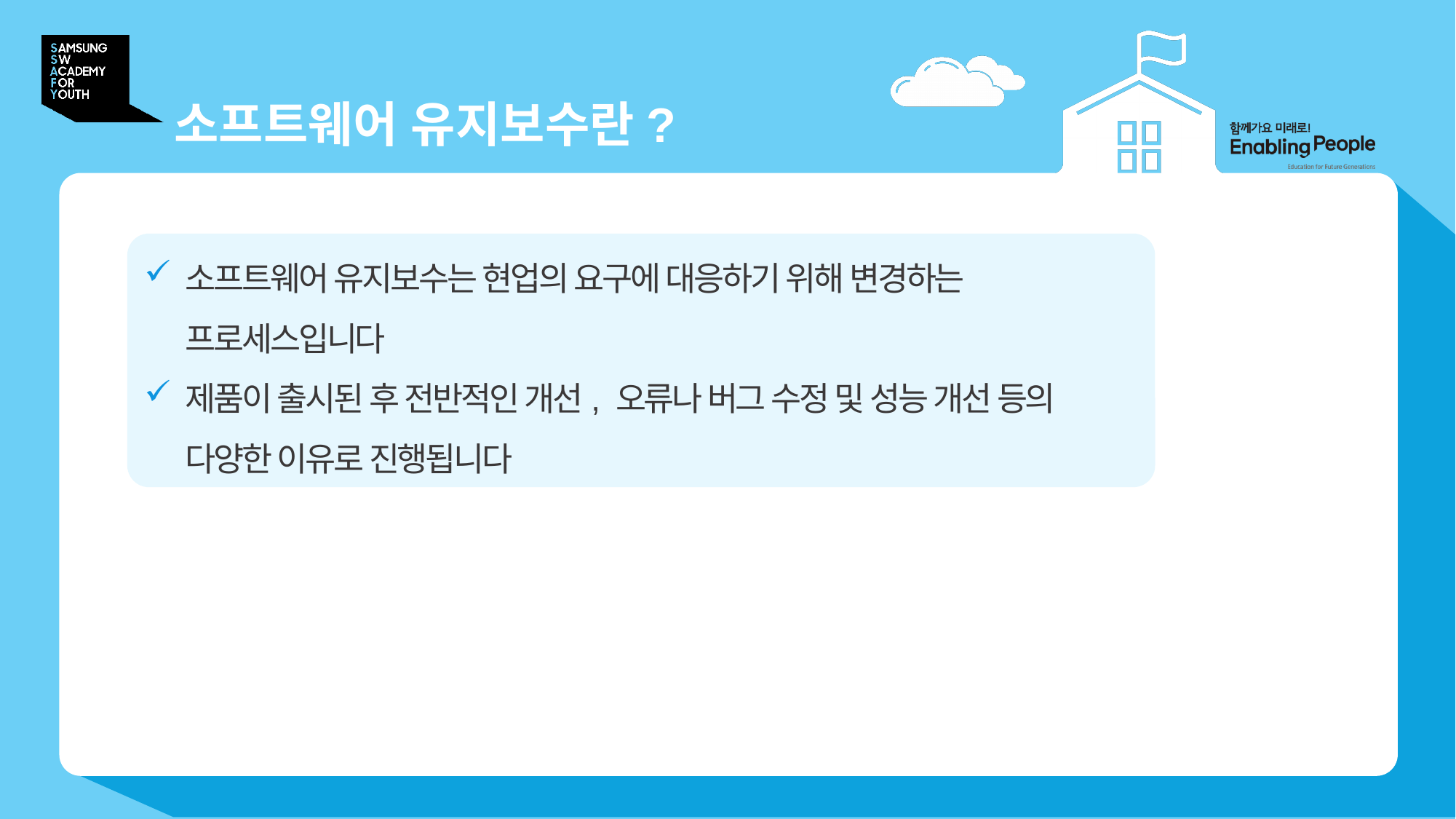

# 소프트웨어 유지보수란?
소프트웨어 유지보수는 현업의 요구에 대응하기 위해 변경하는 프로세스입니다
제품이 출시된 후 전반적인 개선, 오류나 버그 수정 및 성능 개선 등의 다양한 이유로 진행됩니다